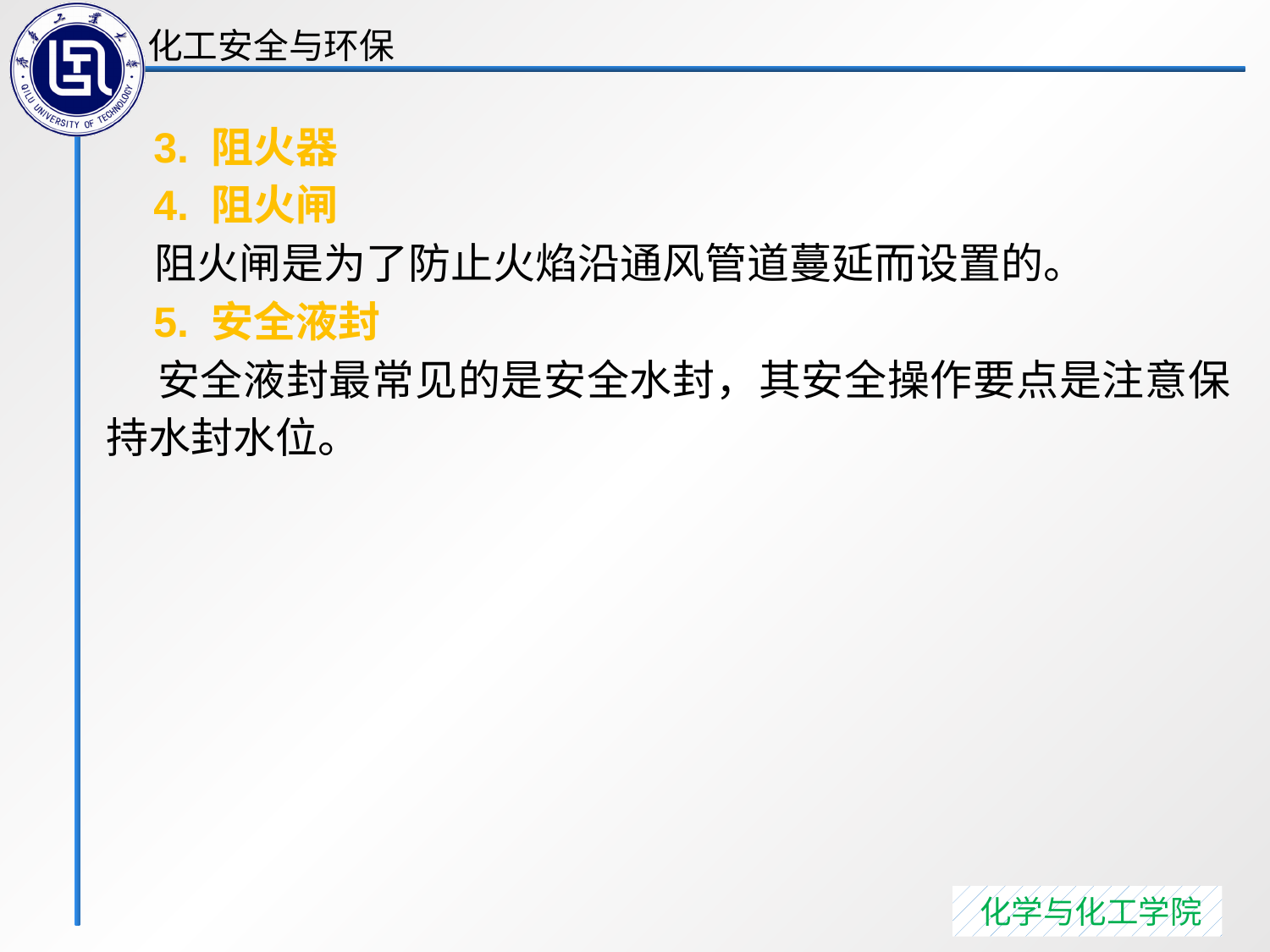

3. 阻火器
    4. 阻火闸
    阻火闸是为了防止火焰沿通风管道蔓延而设置的。
    5. 安全液封
    安全液封最常见的是安全水封，其安全操作要点是注意保持水封水位。